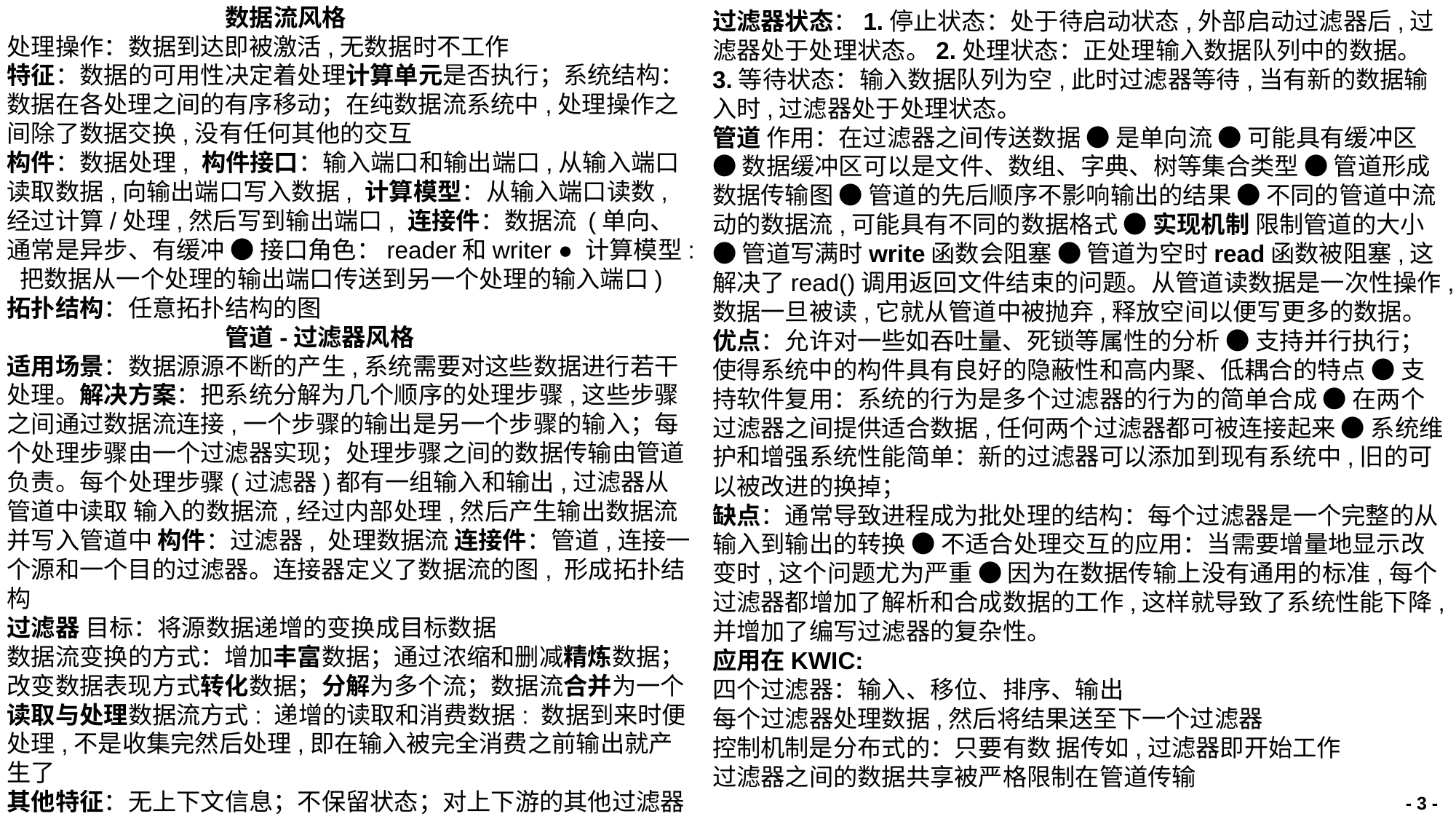

数据流风格
处理操作：数据到达即被激活,无数据时不工作
特征：数据的可用性决定着处理计算单元是否执行；系统结构：数据在各处理之间的有序移动；在纯数据流系统中,处理操作之间除了数据交换,没有任何其他的交互
构件：数据处理, 构件接口：输入端口和输出端口,从输入端口读取数据,向输出端⼝写入数据, 计算模型：从输入端口读数,经过计算/处理,然后写到输出端口, 连接件：数据流 (单向、通常是异步、有缓冲 ● 接口角色：reader和writer ● 计算模型: 把数据从一个处理的输出端口传送到另一个处理的输入端口)
拓扑结构：任意拓扑结构的图
		管道-过滤器风格
适用场景：数据源源不断的产生,系统需要对这些数据进行若⼲处理。解决方案：把系统分解为⼏个顺序的处理步骤,这些步骤之间通过数据流连接,一个步骤的输出是另一个步骤的输入；每个处理步骤由一个过滤器实现；处理步骤之间的数据传输由管道负责。每个处理步骤(过滤器)都有一组输入和输出,过滤器从管道中读取 输入的数据流,经过内部处理,然后产生输出数据流并写入管道中 构件：过滤器, 处理数据流 连接件：管道,连接一个源和一个目的过滤器。连接器定义了数据流的图, 形成拓扑结构
过滤器 目标：将源数据递增的变换成目标数据
数据流变换的方式：增加丰富数据；通过浓缩和删减精炼数据；改变数据表现方式转化数据；分解为多个流；数据流合并为一个
读取与处理数据流方式: 递增的读取和消费数据: 数据到来时便处理,不是收集完然后处理,即在输入被完全消费之前输出就产⽣了
其他特征：无上下文信息；不保留状态；对上下游的其他过滤器无任何了解
过滤器状态：1.停止状态：处于待启动状态,外部启动过滤器后,过滤器处于处理状态。2.处理状态：正处理输入数据队列中的数据。
3.等待状态：输入数据队列为空,此时过滤器等待,当有新的数据输入时,过滤器处于处理状态。
管道 作用：在过滤器之间传送数据 ● 是单向流 ● 可能具有缓冲区 ● 数据缓冲区可以是文件、数组、字典、树等集合类型 ● 管道形成数据传输图 ● 管道的先后顺序不影响输出的结果 ● 不同的管道中流动的数据流,可能具有不同的数据格式 ● 实现机制 限制管道的大小 ● 管道写满时write函数会阻塞 ● 管道为空时read函数被阻塞,这解决了read()调用返回文件结束的问题。从管道读数据是一次性操作,数据一旦被读,它就从管道中被抛弃,释放空间以便写更多的数据。
优点：允许对一些如吞吐量、死锁等属性的分析 ● 支持并行执行；使得系统中的构件具有良好的隐蔽性和高内聚、低耦合的特点 ● 支持软件复用：系统的行为是多个过滤器的行为的简单合成 ● 在两个过滤器之间提供适合数据,任何两个过滤器都可被连接起来 ● 系统维护和增强系统性能简单：新的过滤器可以添加到现有系统中,旧的可以被改进的换掉；
缺点：通常导致进程成为批处理的结构：每个过滤器是一个完整的从输入到输出的转换 ● 不适合处理交互的应用：当需要增量地显示改变时,这个问题尤为严重 ● 因为在数据传输上没有通用的标准,每个过滤器都增加了解析和合成数据的工作,这样就导致了系统性能下降,并增加了编写过滤器的复杂性。
应用在KWIC:
四个过滤器：输入、移位、排序、输出
每个过滤器处理数据,然后将结果送至下一个过滤器
控制机制是分布式的：只要有数 据传如,过滤器即开始⼯作
过滤器之间的数据共享被严格限制在管道传输